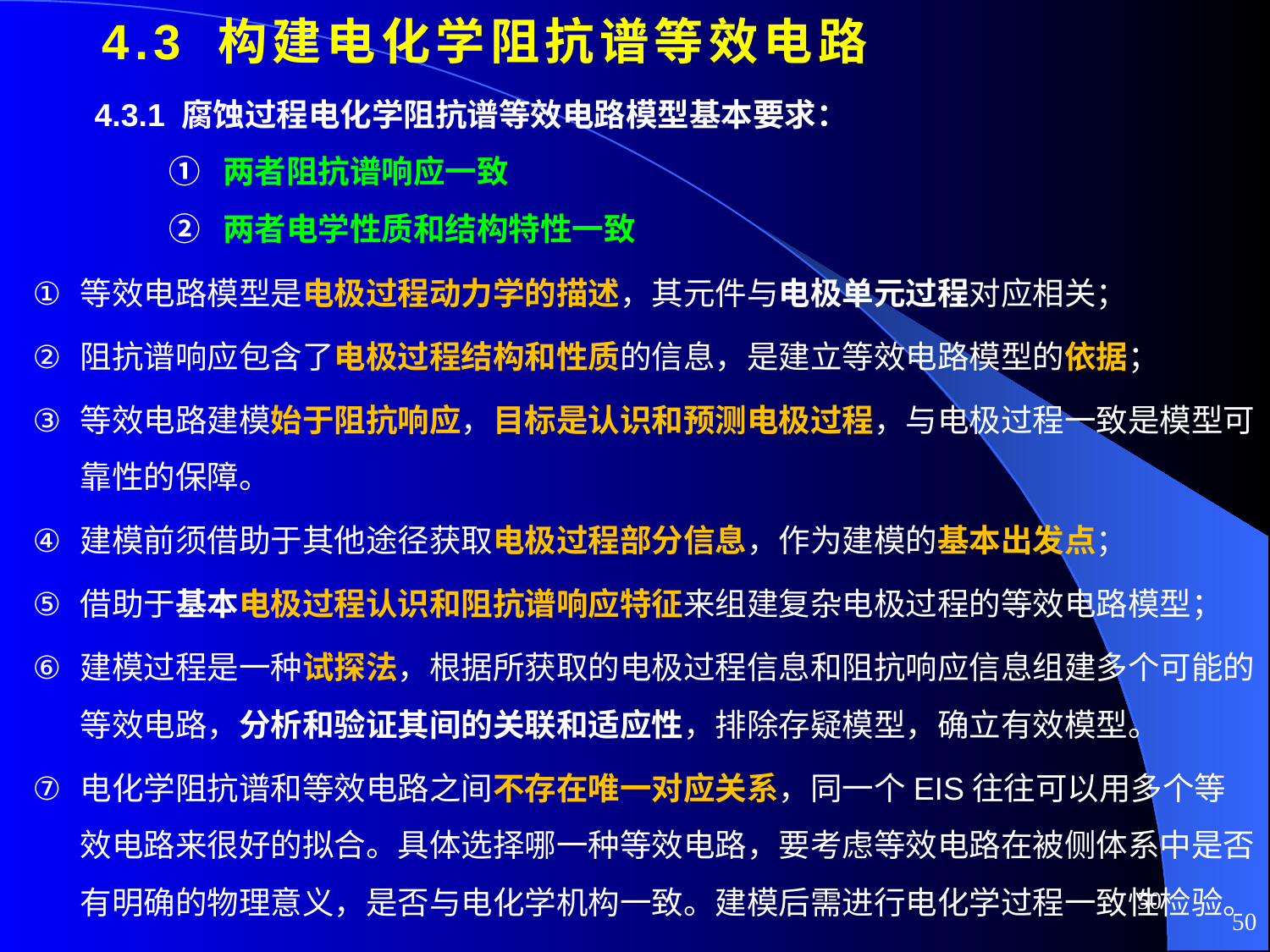

# 4.3 构建电化学阻抗谱等效电路
4.3.1 腐蚀过程电化学阻抗谱等效电路模型基本要求：
①  两者阻抗谱响应一致
②  两者电学性质和结构特性一致
等效电路模型是电极过程动力学的描述，其元件与电极单元过程对应相关；
阻抗谱响应包含了电极过程结构和性质的信息，是建立等效电路模型的依据；
等效电路建模始于阻抗响应，目标是认识和预测电极过程，与电极过程一致是模型可靠性的保障。
建模前须借助于其他途径获取电极过程部分信息，作为建模的基本出发点；
借助于基本电极过程认识和阻抗谱响应特征来组建复杂电极过程的等效电路模型；
建模过程是一种试探法，根据所获取的电极过程信息和阻抗响应信息组建多个可能的等效电路，分析和验证其间的关联和适应性，排除存疑模型，确立有效模型。
电化学阻抗谱和等效电路之间不存在唯一对应关系，同一个EIS往往可以用多个等效电路来很好的拟合。具体选择哪一种等效电路，要考虑等效电路在被侧体系中是否有明确的物理意义，是否与电化学机构一致。建模后需进行电化学过程一致性检验。
50
50